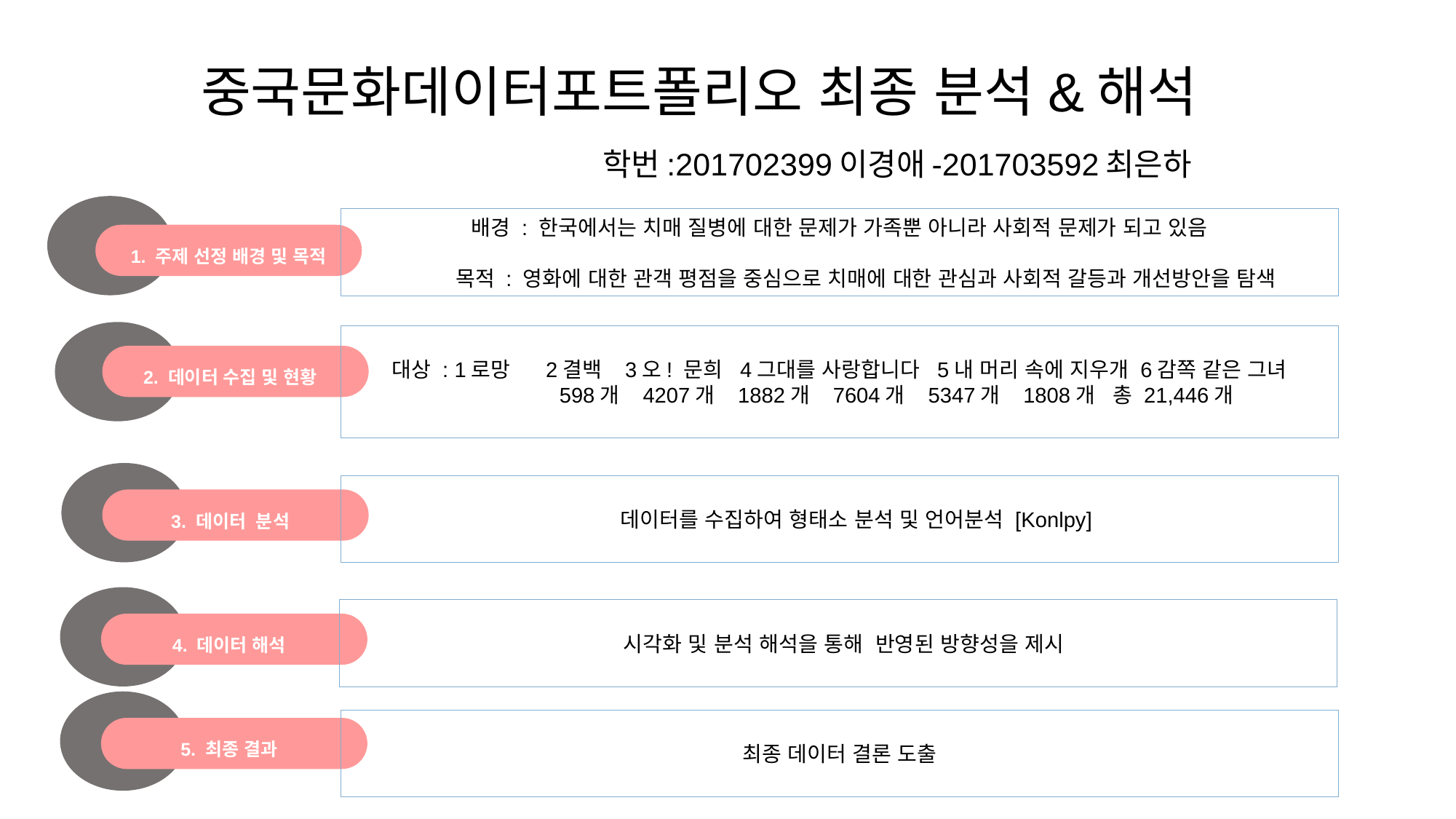

# 중국문화데이터포트폴리오 최종 분석&해석
학번:201702399이경애-201703592최은하

배경 : 한국에서는 치매 질병에 대한 문제가 가족뿐 아니라 사회적 문제가 되고 있음

        목적 : 영화에 대한 관객 평점을 중심으로 치매에 대한 관심과 사회적 갈등과 개선방안을 탐색
1. 주제 선정 배경 및 목적

대상 : 1로망     2결백   3오! 문희  4그대를 사랑합니다  5내 머리 속에 지우개 6감쪽 같은 그녀
                     598개   4207개   1882개   7604개   5347개   1808개   총 21,446개

2. 데이터 수집 및 현황

      데이터를 수집하여 형태소 분석 및 언어분석 [Konlpy]

3. 데이터  분석

 시각화 및 분석 해석을 통해  반영된 방향성을 제시

4. 데이터 해석

최종 데이터 결론 도출

5. 최종 결과